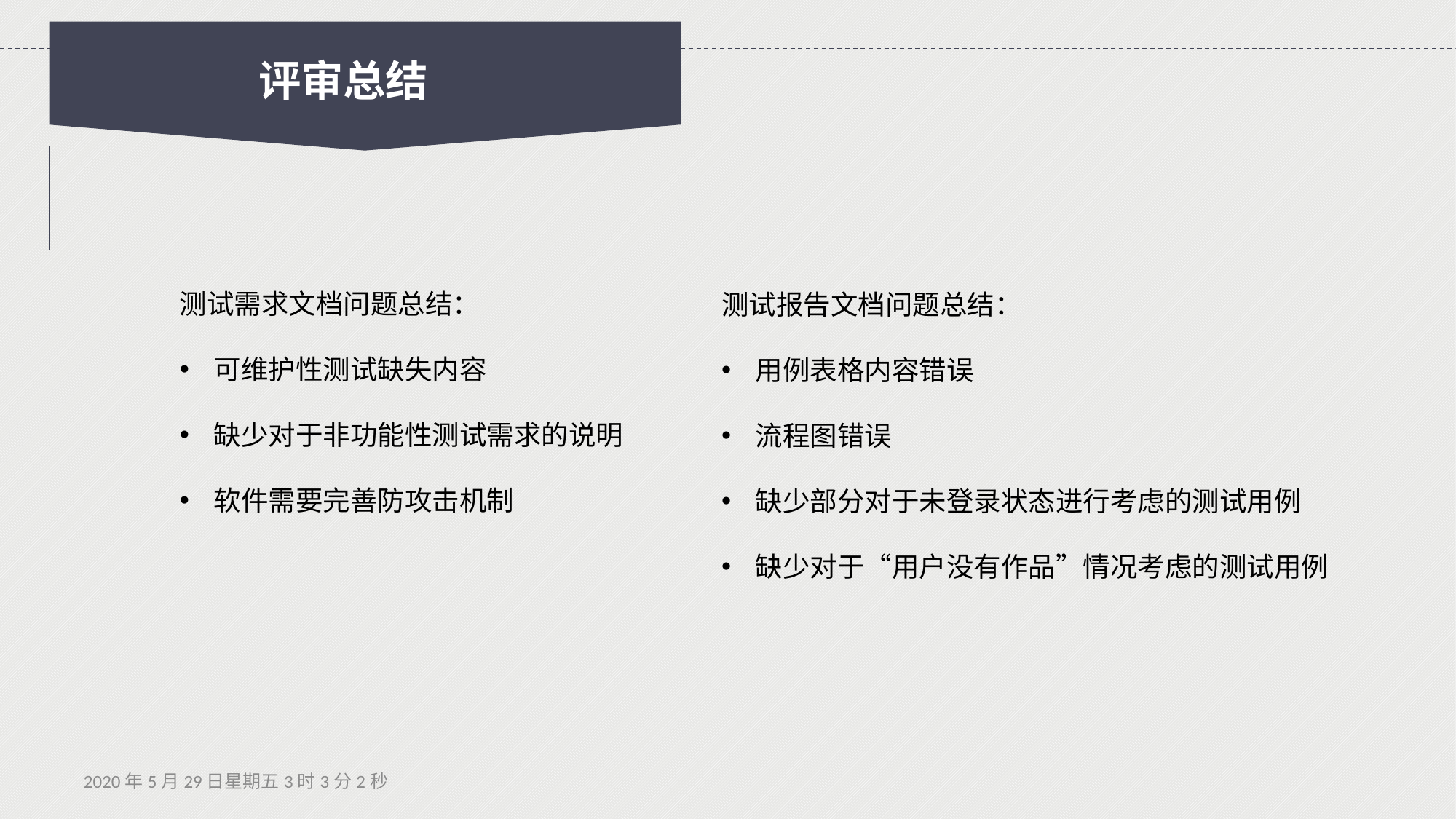

评审总结
测试需求文档问题总结：
可维护性测试缺失内容
缺少对于非功能性测试需求的说明
软件需要完善防攻击机制
测试报告文档问题总结：
用例表格内容错误
流程图错误
缺少部分对于未登录状态进行考虑的测试用例
缺少对于“用户没有作品”情况考虑的测试用例
2020年5月29日星期五3时3分2秒